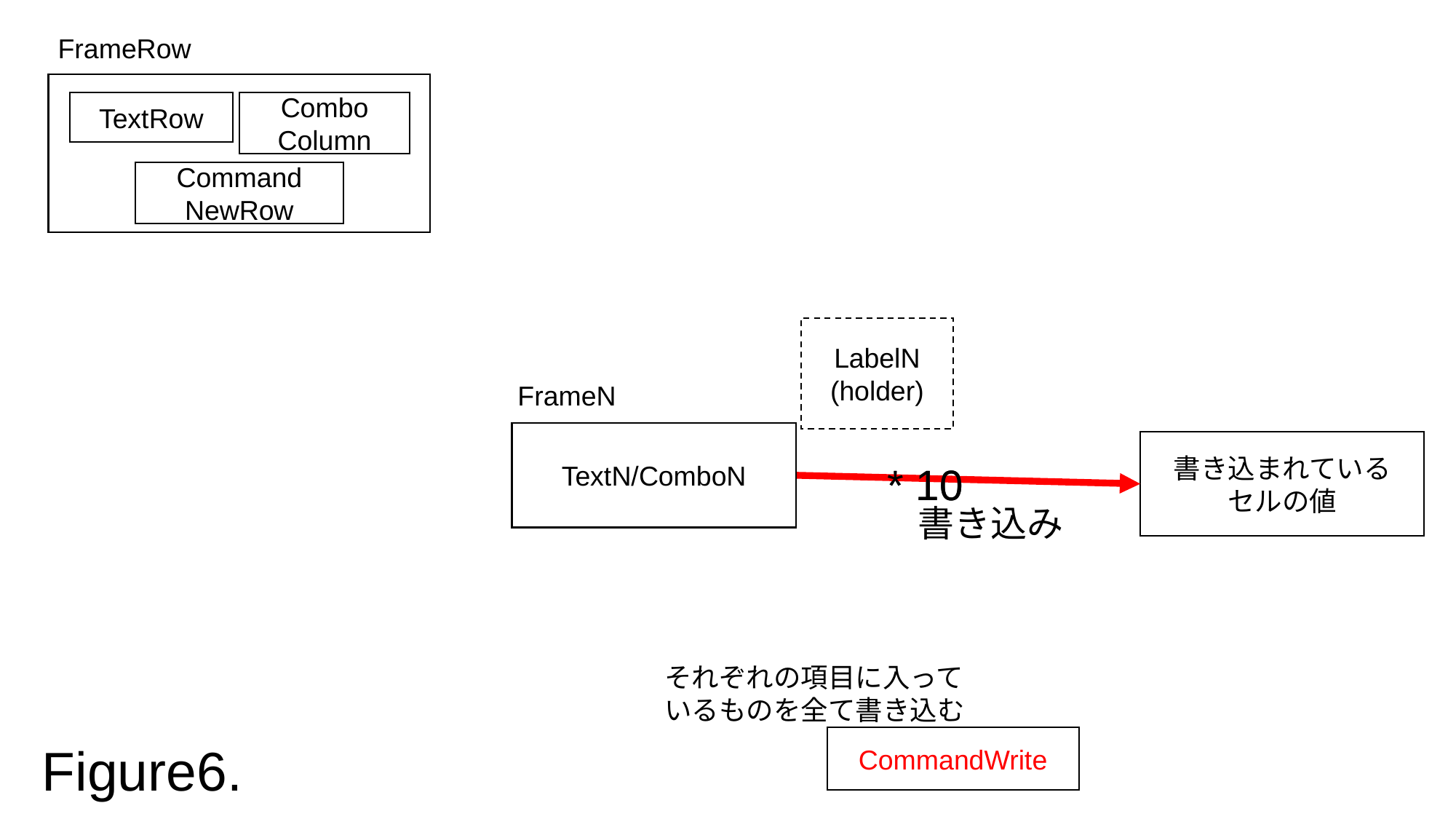

FrameRow

TextRow
Combo
Column
Command
NewRow
LabelN
(holder)
FrameN

TextN/ComboN
書き込まれている
セルの値
* 10
* 10
書き込み
それぞれの項目に入っているものを全て書き込む
CommandWrite
Figure6.